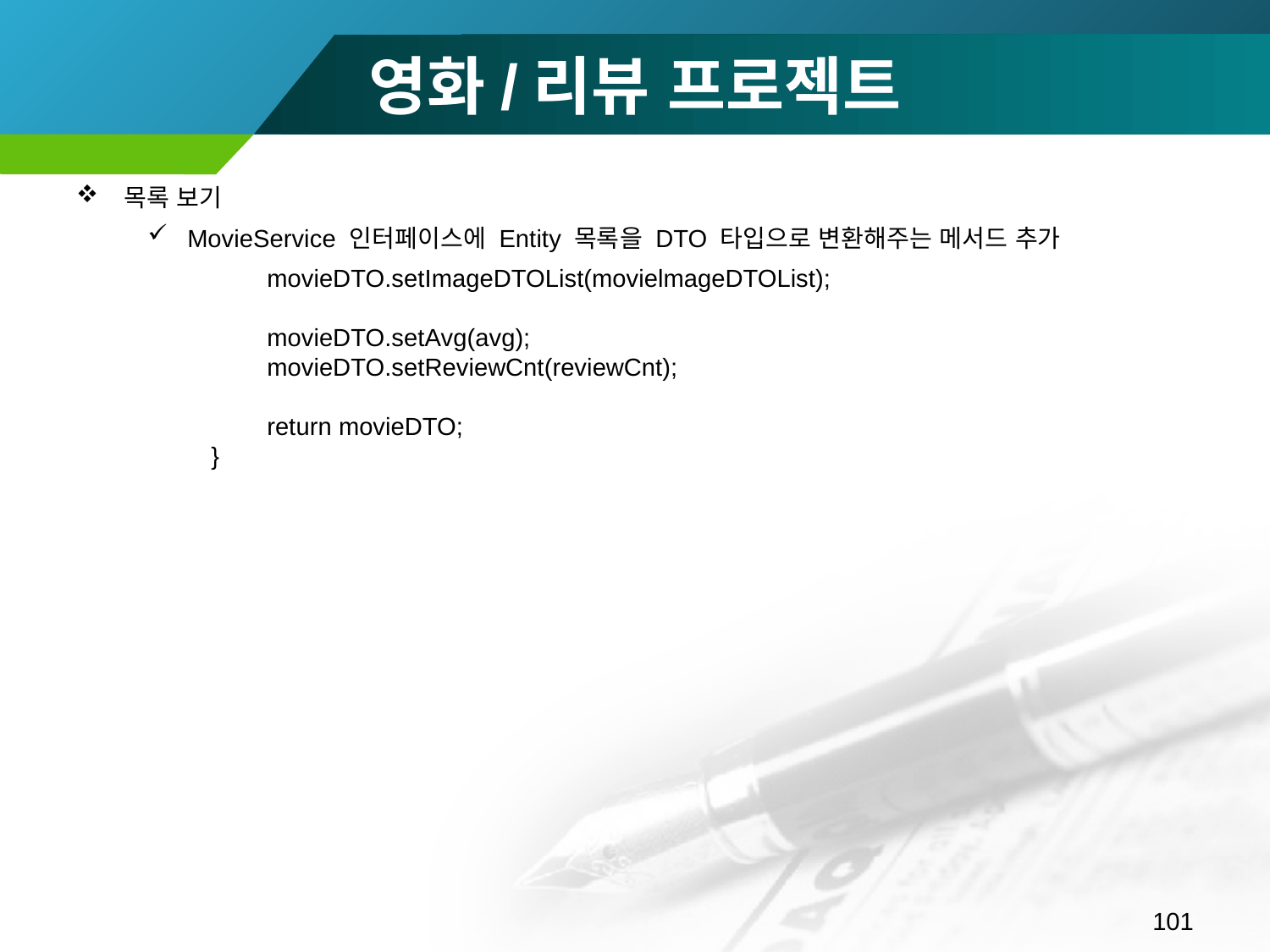

# 영화/리뷰 프로젝트
목록 보기
MovieService 인터페이스에 Entity 목록을 DTO 타입으로 변환해주는 메서드 추가
        movieDTO.setImageDTOList(movielmageDTOList);

        movieDTO.setAvg(avg);
        movieDTO.setReviewCnt(reviewCnt);

        return movieDTO;
}
101